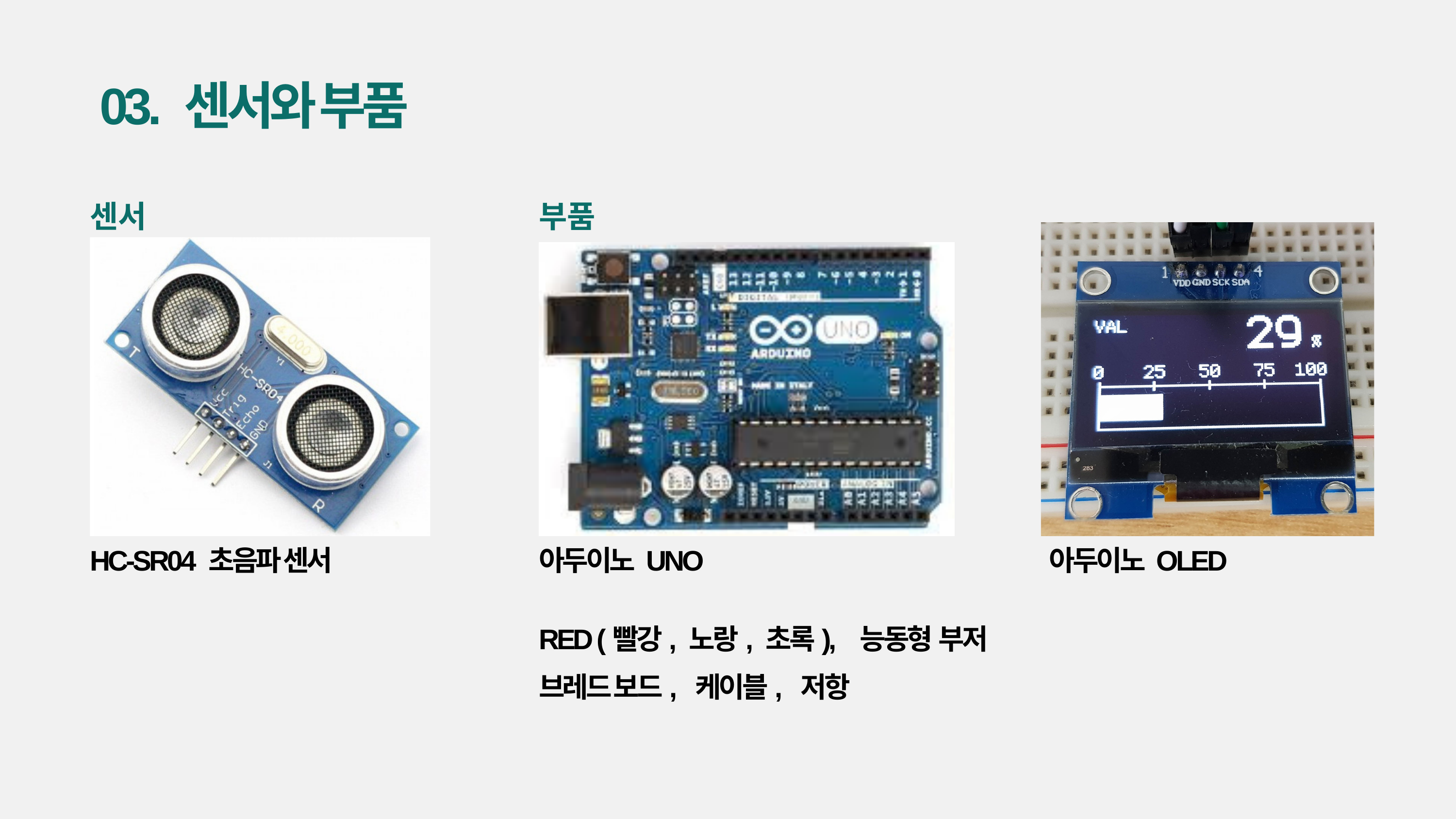

03. 센서와 부품
센서
부품

HC-SR04 초음파 센서
아두이노 UNO
아두이노 OLED
RED (빨강, 노랑, 초록),   능동형  부저
브레드 보드,  케이블,  저항